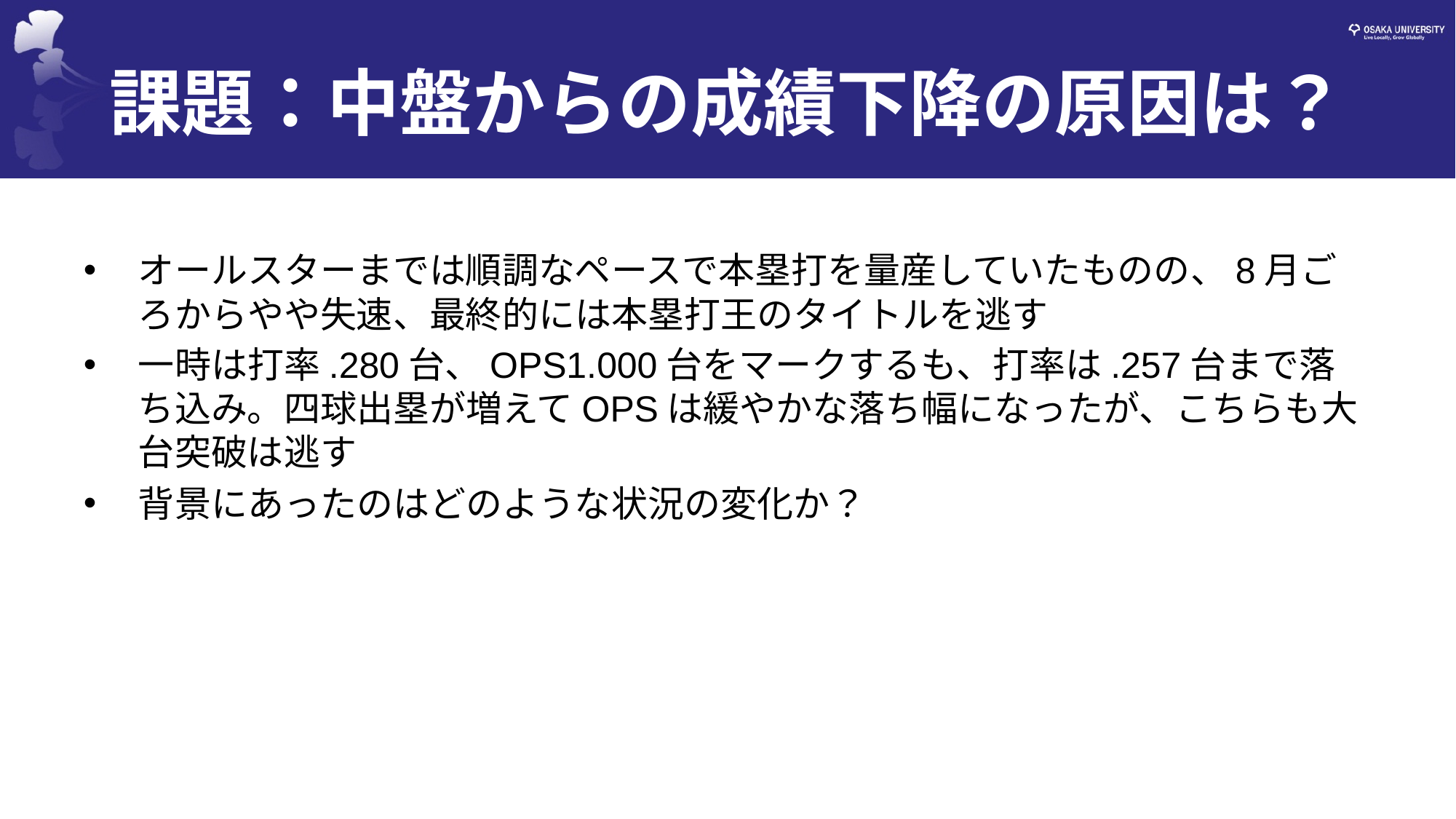

# 課題：中盤からの成績下降の原因は？

オールスターまでは順調なペースで本塁打を量産していたものの、8月ごろからやや失速、最終的には本塁打王のタイトルを逃す
一時は打率.280台、OPS1.000台をマークするも、打率は.257台まで落ち込み。四球出塁が増えてOPSは緩やかな落ち幅になったが、こちらも大台突破は逃す
背景にあったのはどのような状況の変化か？